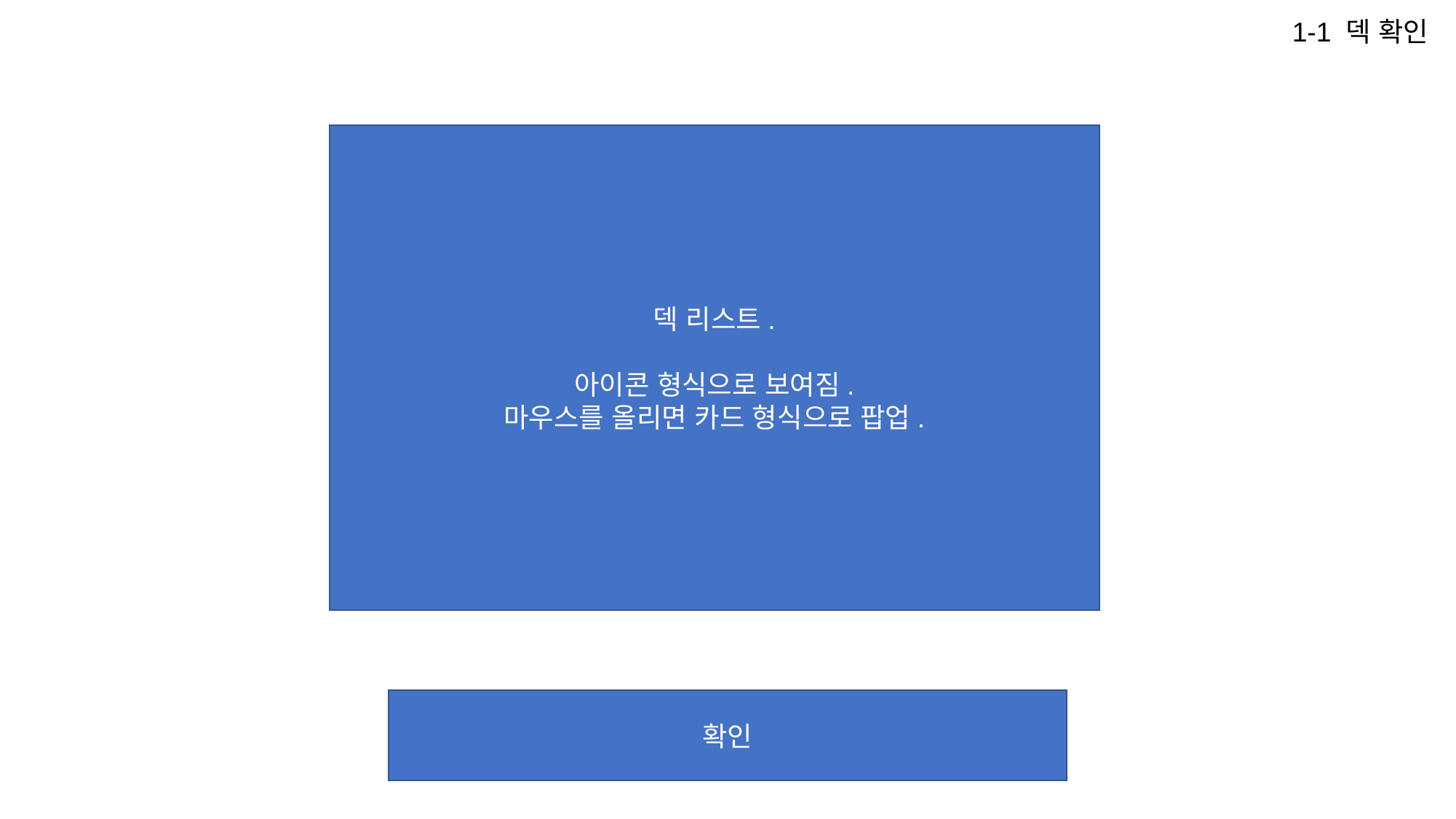

1-1 덱 확인
덱 리스트.

아이콘 형식으로 보여짐.
마우스를 올리면 카드 형식으로 팝업.
확인